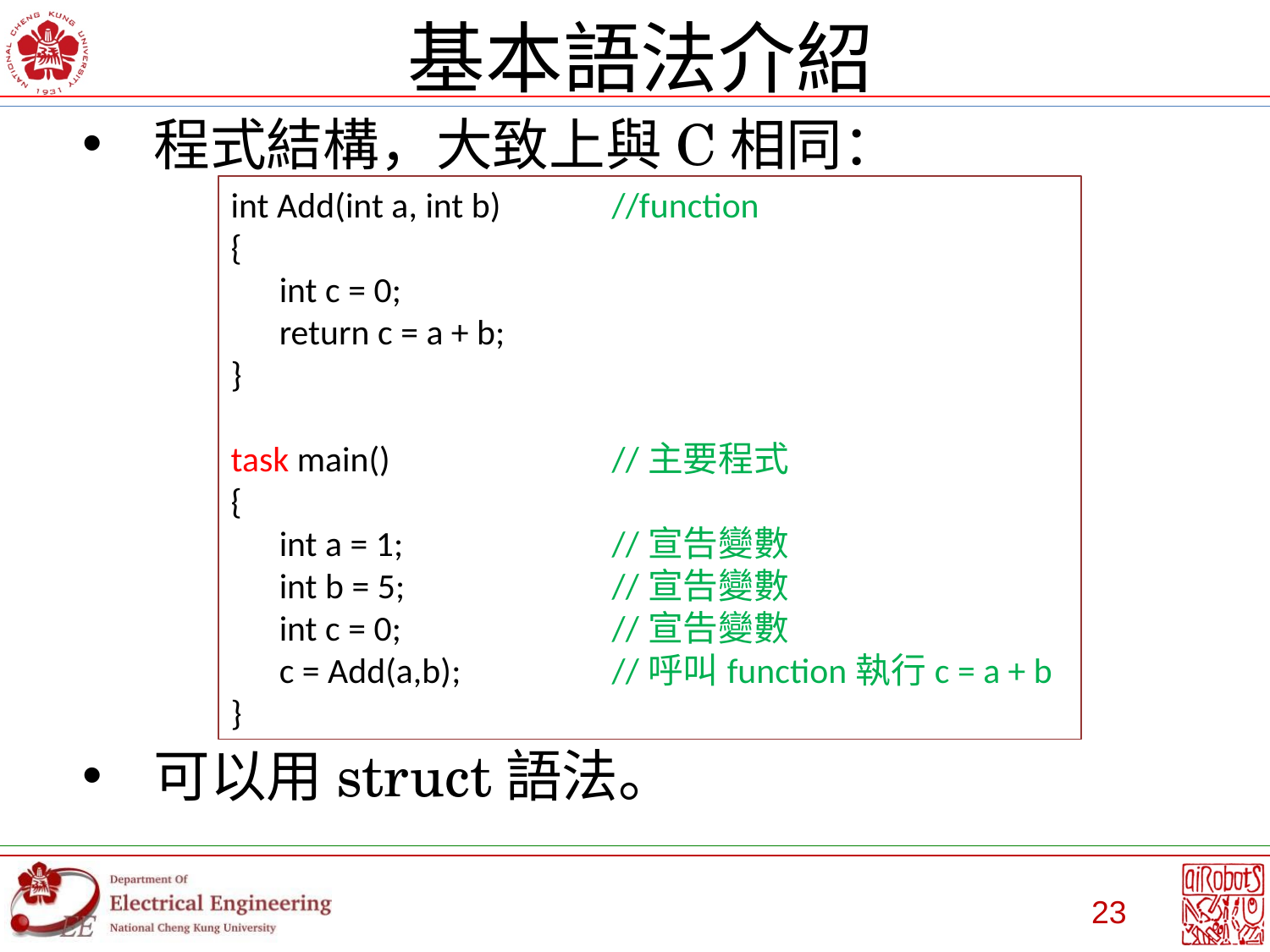

# 基本語法介紹
程式結構，大致上與C相同：

可以用struct語法。

int Add(int a, int b)	//function
{
      int c = 0;
      return c = a + b;
}

task main()		//主要程式
{
      int a = 1;		//宣告變數
      int b = 5;		//宣告變數
      int c = 0;		//宣告變數
      c = Add(a,b);		//呼叫function執行c = a + b
}